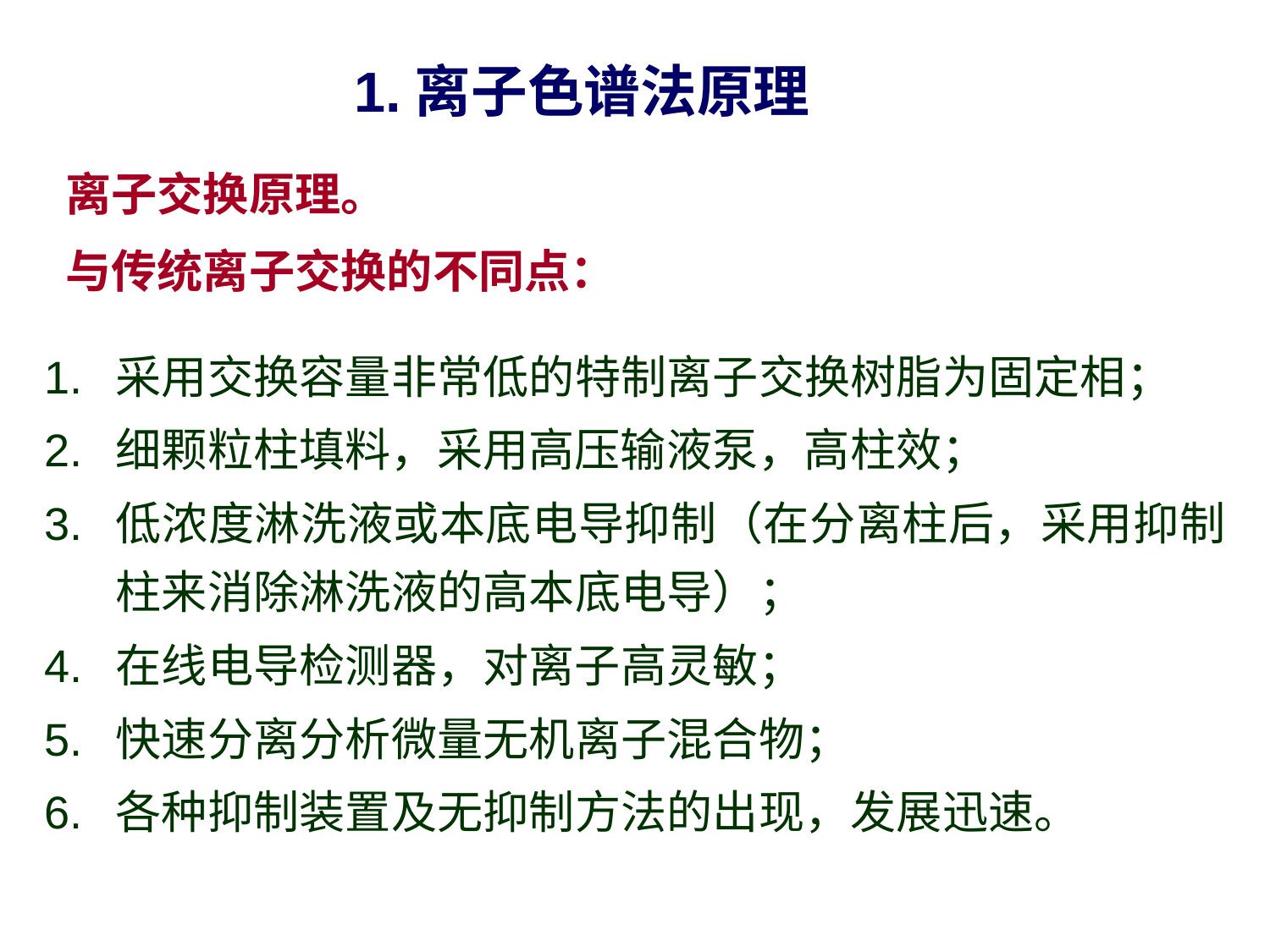

# 1.离子色谱法原理
离子交换原理。
与传统离子交换的不同点：
采用交换容量非常低的特制离子交换树脂为固定相；
细颗粒柱填料，采用高压输液泵，高柱效；
低浓度淋洗液或本底电导抑制（在分离柱后，采用抑制柱来消除淋洗液的高本底电导）；
在线电导检测器，对离子高灵敏；
快速分离分析微量无机离子混合物；
各种抑制装置及无抑制方法的出现，发展迅速。